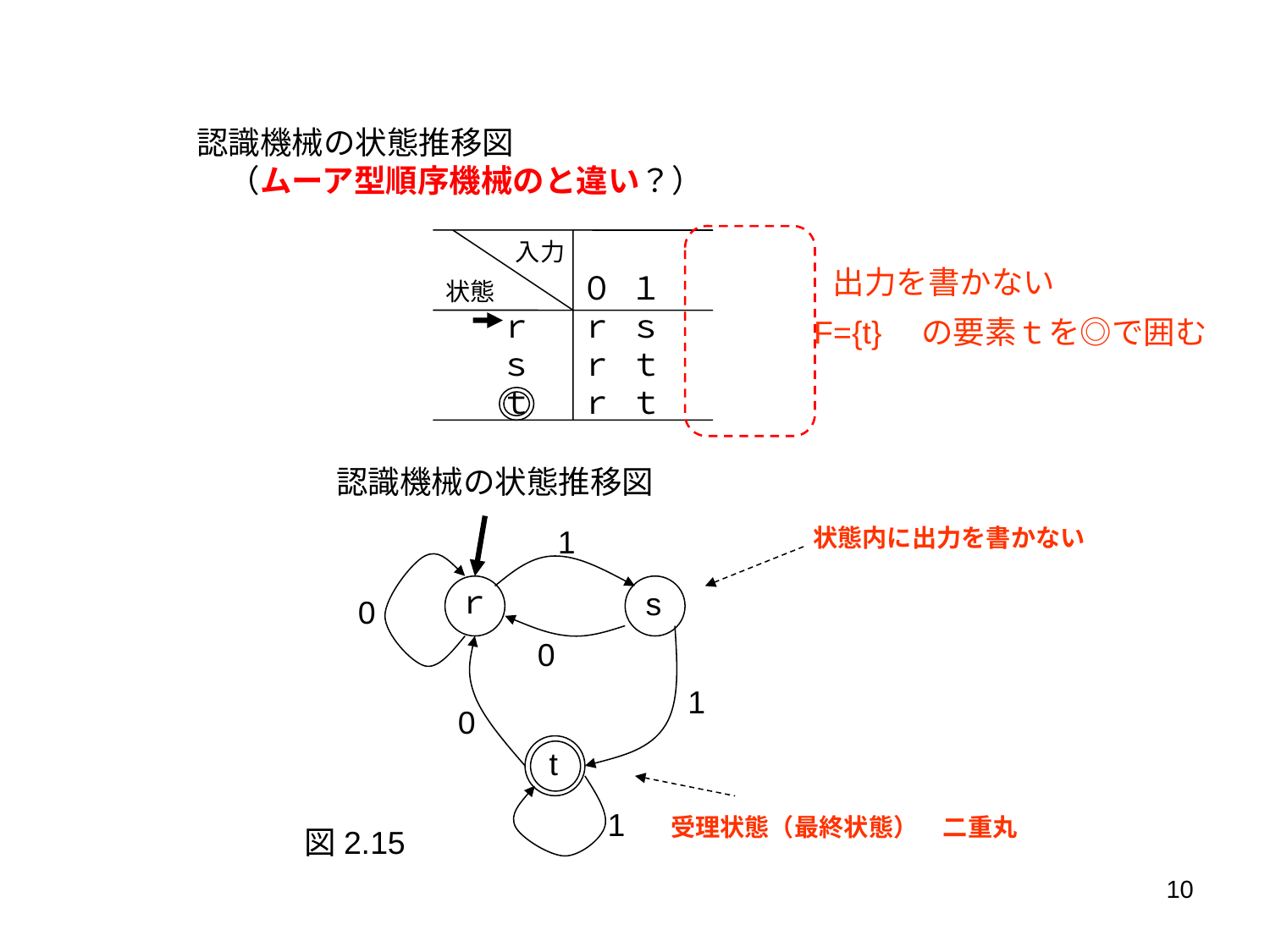

認識機械の状態推移図
　（ムーア型順序機械のと違い？）

入力

ｒ
ｓ
ｔ

０
ｒ
ｒ
ｒ

１
ｓ
ｔ
ｔ

状態

出力を書かない
F={t}　の要素ｔを◎で囲む

認識機械の状態推移図

1

ｒ

s
0

0

1
0

t

1
状態内に出力を書かない

受理状態（最終状態）　二重丸
図2.15
10